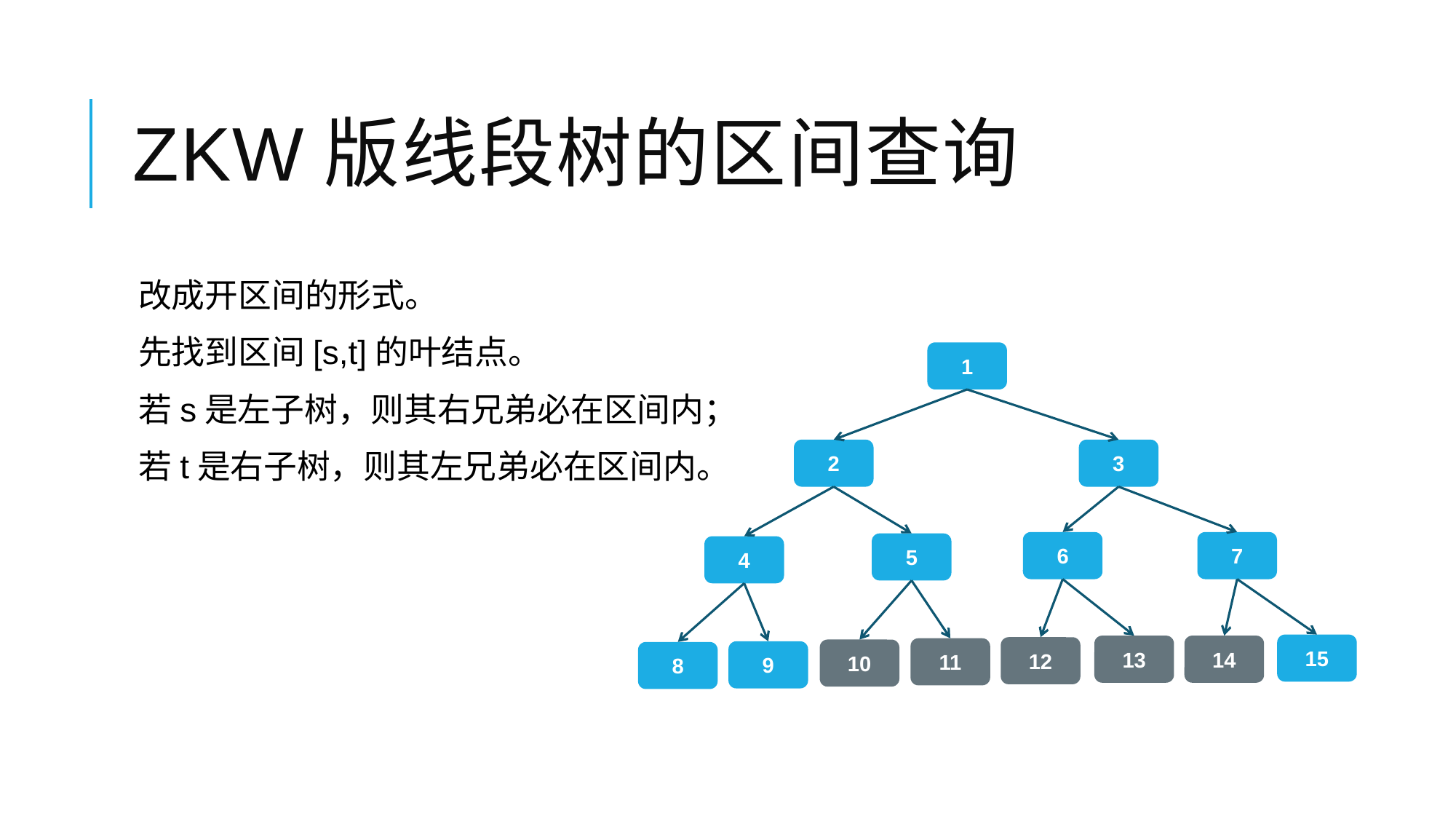

# ZKW版线段树的区间查询
改成开区间的形式。
先找到区间[s,t]的叶结点。
若s是左子树，则其右兄弟必在区间内；
若t是右子树，则其左兄弟必在区间内。
1
2
3
7
6
5
4
15
14
13
12
11
10
9
8